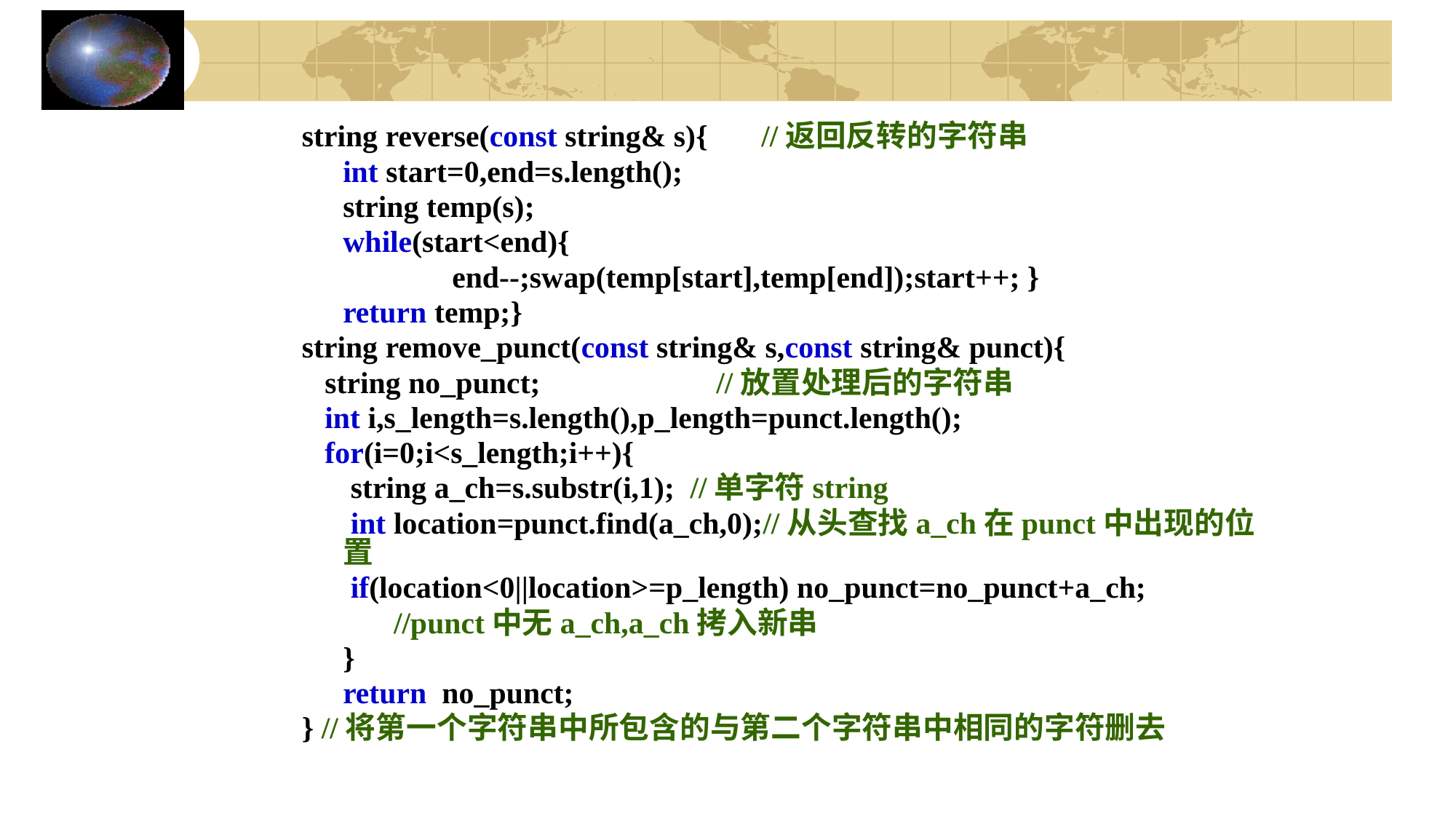

string reverse(const string& s){       //返回反转的字符串
	int start=0,end=s.length();
	string temp(s);
	while(start<end){
		end--;swap(temp[start],temp[end]);start++; }
	return temp;}
string remove_punct(const string& s,const string& punct){
   string no_punct;                       //放置处理后的字符串
   int i,s_length=s.length(),p_length=punct.length();
   for(i=0;i<s_length;i++){
	 string a_ch=s.substr(i,1);  //单字符string
	 int location=punct.find(a_ch,0);//从头查找a_ch在punct中出现的位置
	 if(location<0||location>=p_length) no_punct=no_punct+a_ch;
            //punct中无a_ch,a_ch拷入新串
	}
	return  no_punct;
} //将第一个字符串中所包含的与第二个字符串中相同的字符删去